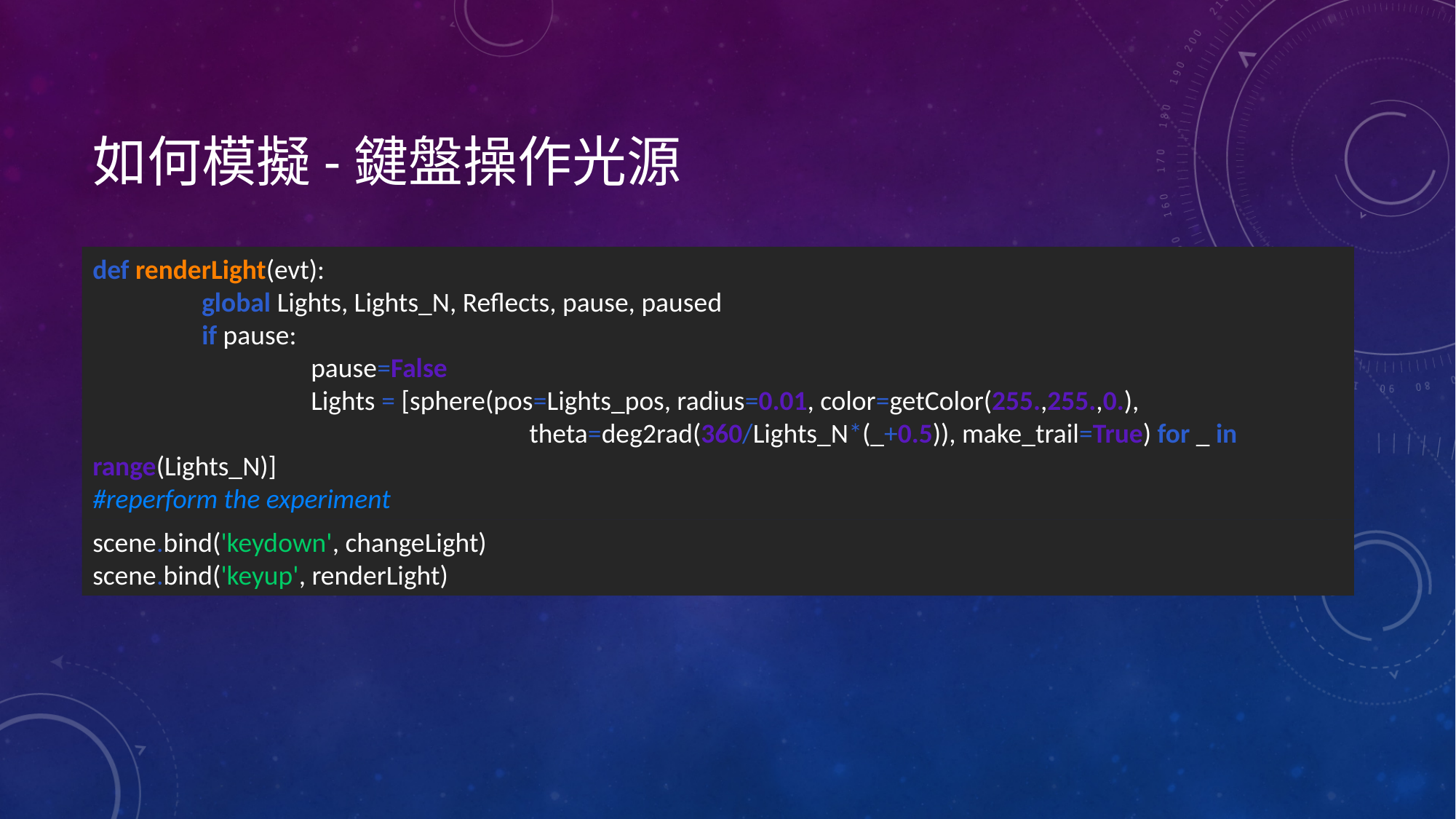

# 如何模擬-鍵盤操作光源
def renderLight(evt):
	global Lights, Lights_N, Reflects, pause, paused
	if pause:
		pause=False
		Lights = [sphere(pos=Lights_pos, radius=0.01, color=getColor(255.,255.,0.),
				theta=deg2rad(360/Lights_N*(_+0.5)), make_trail=True) for _ in range(Lights_N)]
#reperform the experiment
scene.bind('keydown', changeLight)
scene.bind('keyup', renderLight)